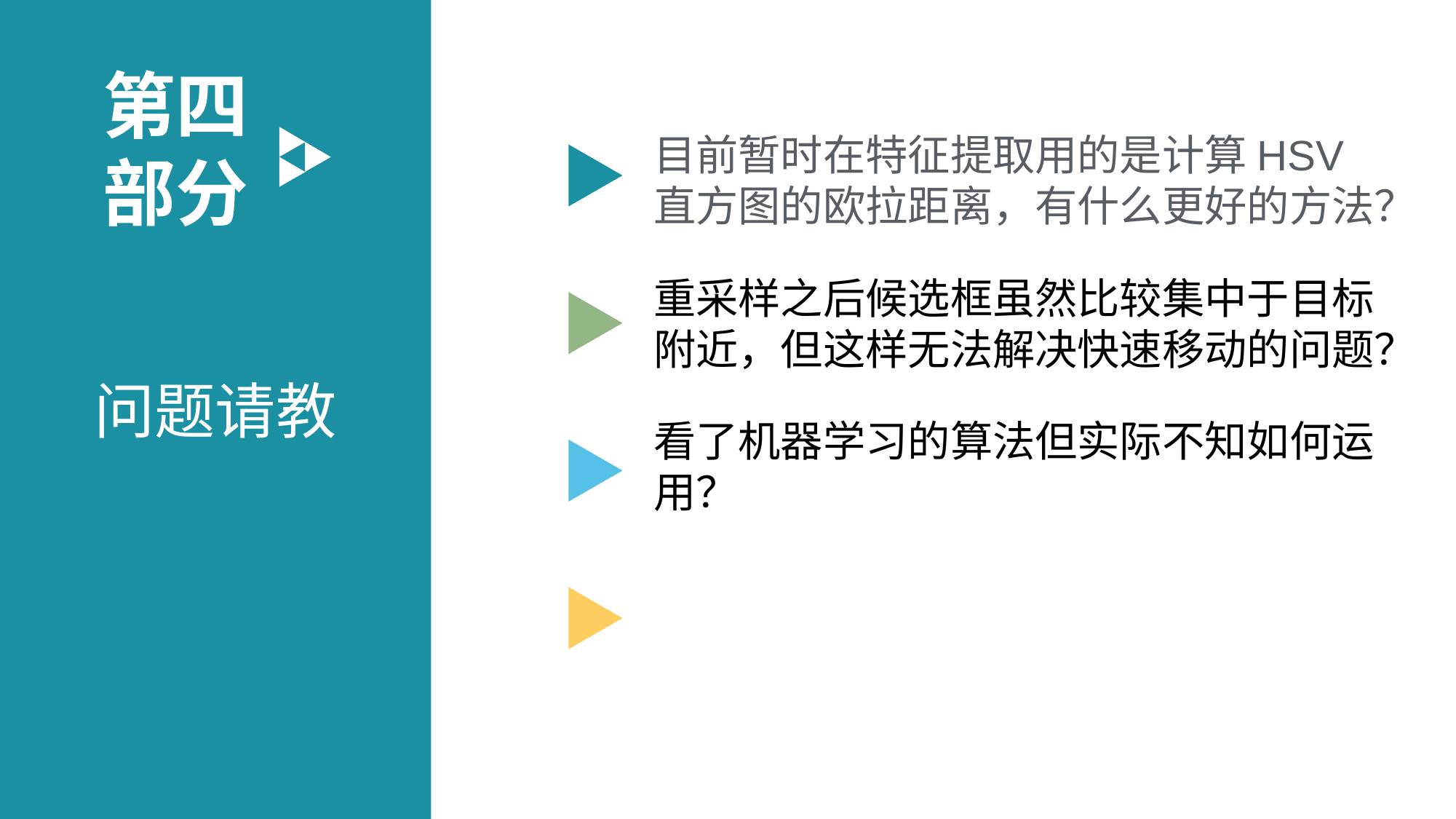

问题请教
第四部分
目前暂时在特征提取用的是计算HSV直方图的欧拉距离，有什么更好的方法？

重采样之后候选框虽然比较集中于目标附近，但这样无法解决快速移动的问题？

看了机器学习的算法但实际不知如何运用？